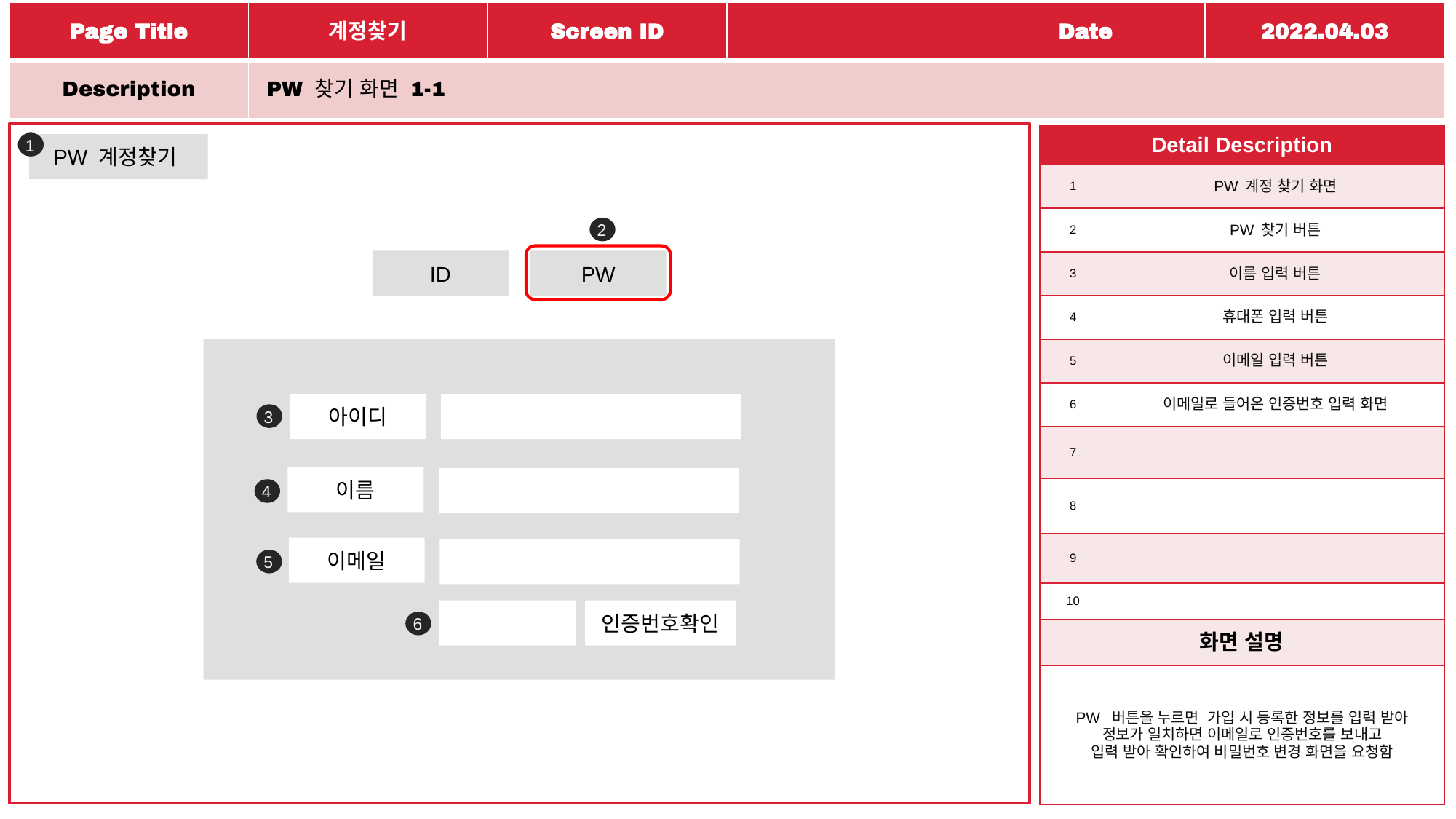

| Page Title | 계정찾기 | Screen ID |  | Date | 2022.04.03 |
| --- | --- | --- | --- | --- | --- |
| Description | PW 찾기 화면 1-1 |  |  |  |  |

| Detail Description |  |
| --- | --- |
| 1 | PW 계정 찾기 화면 |
| 2 | PW 찾기 버튼 |
| 3 | 이름 입력 버튼 |
| 4 | 휴대폰 입력 버튼 |
| 5 | 이메일 입력 버튼 |
| 6 | 이메일로 들어온 인증번호 입력 화면 |
| 7 |  |
| 8 |  |
| 9 |  |
| 10 |  |
| 화면 설명 |  |
| PW 버튼을 누르면 가입 시 등록한 정보를 입력 받아 정보가 일치하면 이메일로 인증번호를 보내고 입력 받아 확인하여 비밀번호 변경 화면을 요청함 |  |
1

PW 계정찾기
2

PW
ID

아이디

3

이름

4

이메일

5

인증번호확인
6